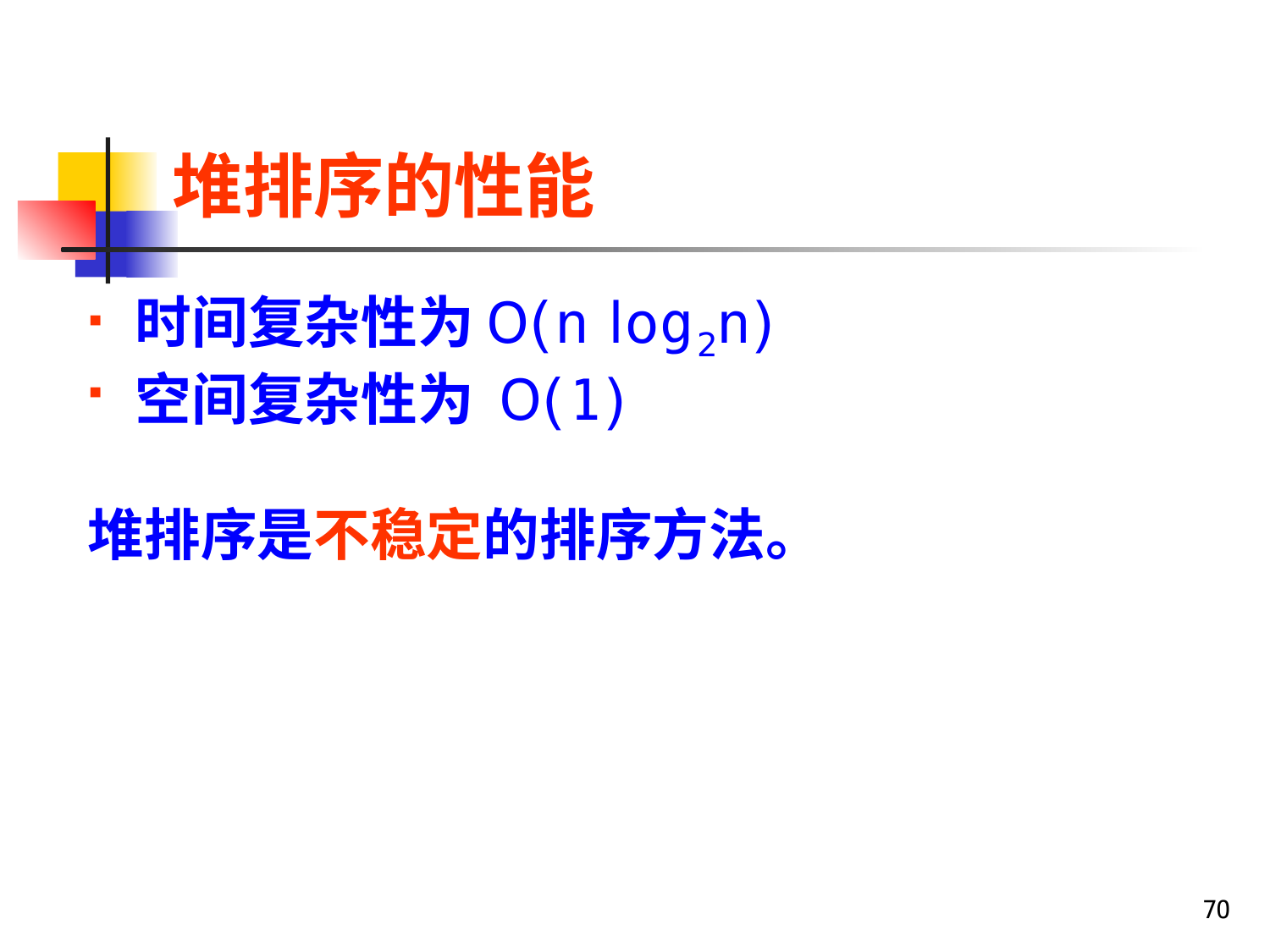

# 堆排序的性能
时间复杂性为O(n log2n)
空间复杂性为 O(1)

堆排序是不稳定的排序方法。

70